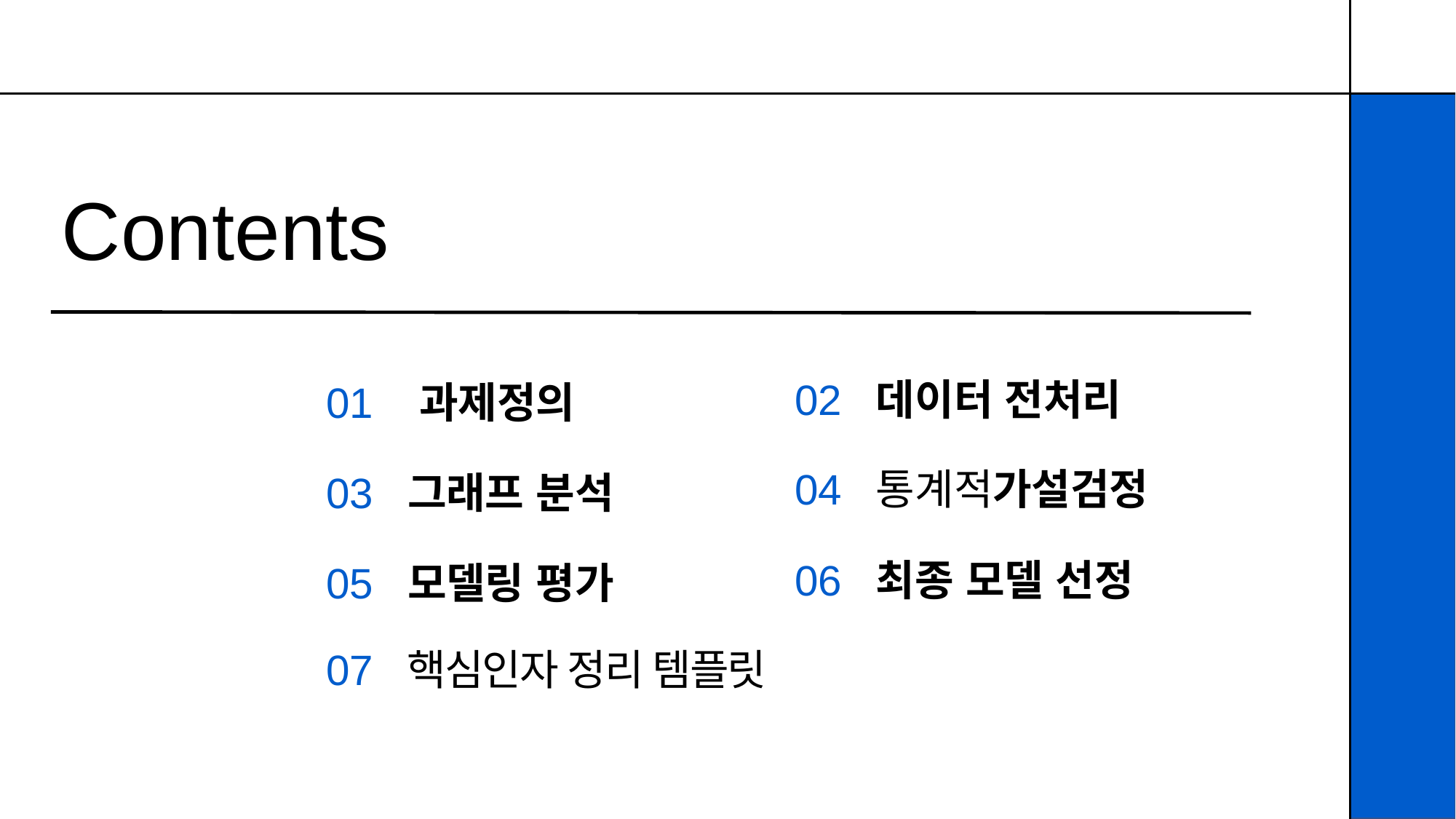

Contents
02  데이터 전처리
01   과제정의
04  통계적가설검정
03  그래프 분석
06  최종 모델 선정
05  모델링 평가
07  핵심인자 정리 템플릿